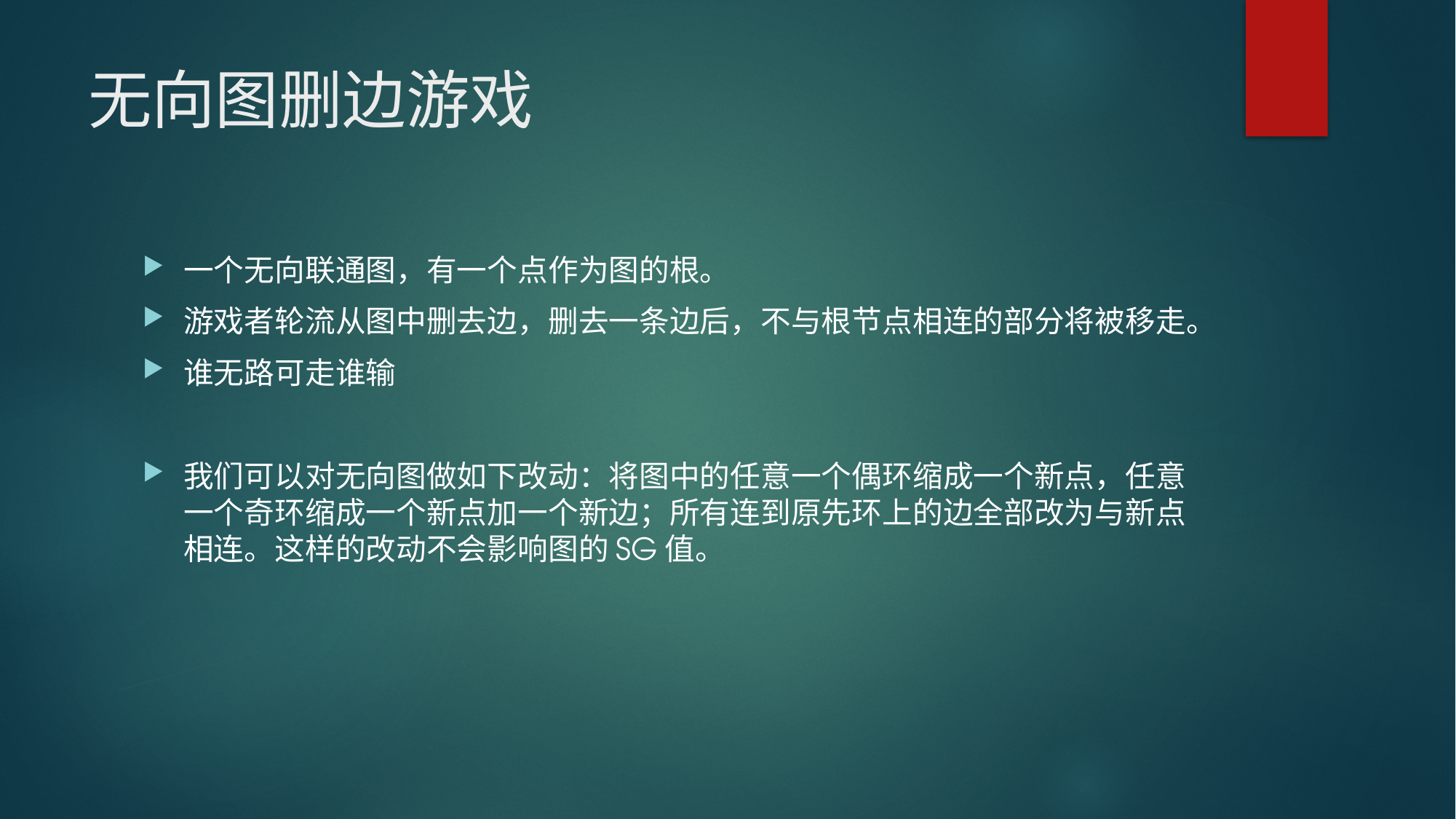

# 无向图删边游戏
一个无向联通图，有一个点作为图的根。
游戏者轮流从图中删去边，删去一条边后，不与根节点相连的部分将被移走。
谁无路可走谁输

我们可以对无向图做如下改动：将图中的任意一个偶环缩成一个新点，任意一个奇环缩成一个新点加一个新边；所有连到原先环上的边全部改为与新点相连。这样的改动不会影响图的SG值。